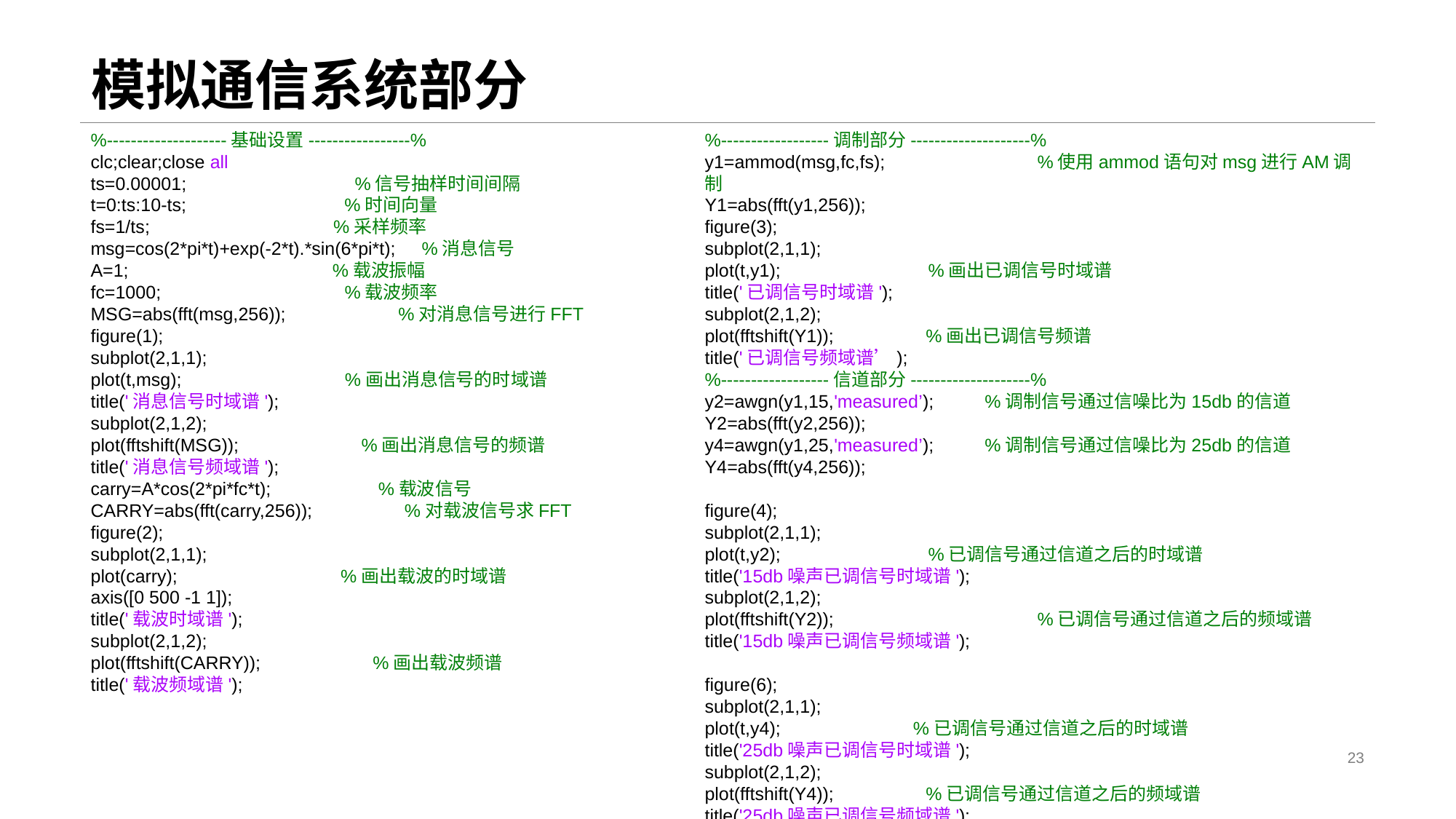

# 模拟通信系统部分
%--------------------基础设置-----------------%
clc;clear;close all
ts=0.00001;                                 %信号抽样时间间隔
t=0:ts:10-ts;                               %时间向量
fs=1/ts;                                    %采样频率
msg=cos(2*pi*t)+exp(-2*t).*sin(6*pi*t);     %消息信号
A=1;                                        %载波振幅
fc=1000;                                    %载波频率
MSG=abs(fft(msg,256));                      %对消息信号进行FFT
figure(1);
subplot(2,1,1);
plot(t,msg);                                %画出消息信号的时域谱
title('消息信号时域谱');
subplot(2,1,2);
plot(fftshift(MSG));                        %画出消息信号的频谱
title('消息信号频域谱');
carry=A*cos(2*pi*fc*t);                     %载波信号
CARRY=abs(fft(carry,256));                  %对载波信号求FFT
figure(2);
subplot(2,1,1);
plot(carry);                                %画出载波的时域谱
axis([0 500 -1 1]);
title('载波时域谱');
subplot(2,1,2);
plot(fftshift(CARRY));                      %画出载波频谱
title('载波频域谱');
%------------------调制部分--------------------%
y1=ammod(msg,fc,fs); 		 %使用ammod语句对msg进行AM调制
Y1=abs(fft(y1,256));
figure(3);
subplot(2,1,1);
plot(t,y1); 		 %画出已调信号时域谱
title('已调信号时域谱');
subplot(2,1,2);
plot(fftshift(Y1));                  %画出已调信号频谱
title('已调信号频域谱’);
%------------------信道部分--------------------%
y2=awgn(y1,15,'measured’);          %调制信号通过信噪比为15db的信道
Y2=abs(fft(y2,256));
y4=awgn(y1,25,'measured’);          %调制信号通过信噪比为25db的信道
Y4=abs(fft(y4,256));

figure(4);
subplot(2,1,1);
plot(t,y2); 		 %已调信号通过信道之后的时域谱
title('15db噪声已调信号时域谱');
subplot(2,1,2);
plot(fftshift(Y2));		 %已调信号通过信道之后的频域谱
title('15db噪声已调信号频域谱');

figure(6);
subplot(2,1,1);
plot(t,y4);                          %已调信号通过信道之后的时域谱
title('25db噪声已调信号时域谱');
subplot(2,1,2);
plot(fftshift(Y4));                  %已调信号通过信道之后的频域谱
title('25db噪声已调信号频域谱');
23